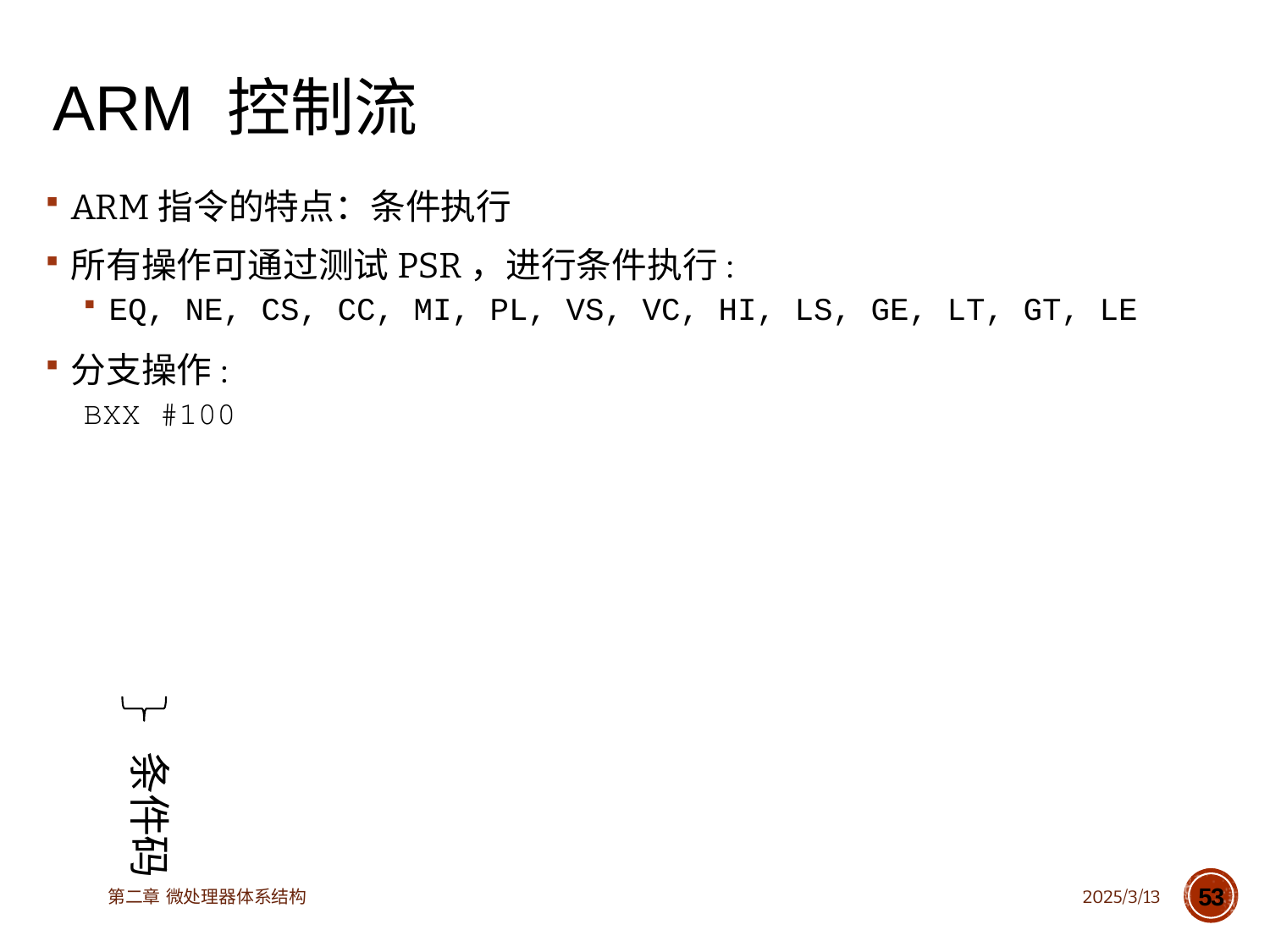

# ARM 控制流
ARM指令的特点：条件执行
所有操作可通过测试PSR，进行条件执行:
EQ, NE, CS, CC, MI, PL, VS, VC, HI, LS, GE, LT, GT, LE
分支操作:
BXX #100

条件码
第二章 微处理器体系结构
2025/3/13
53